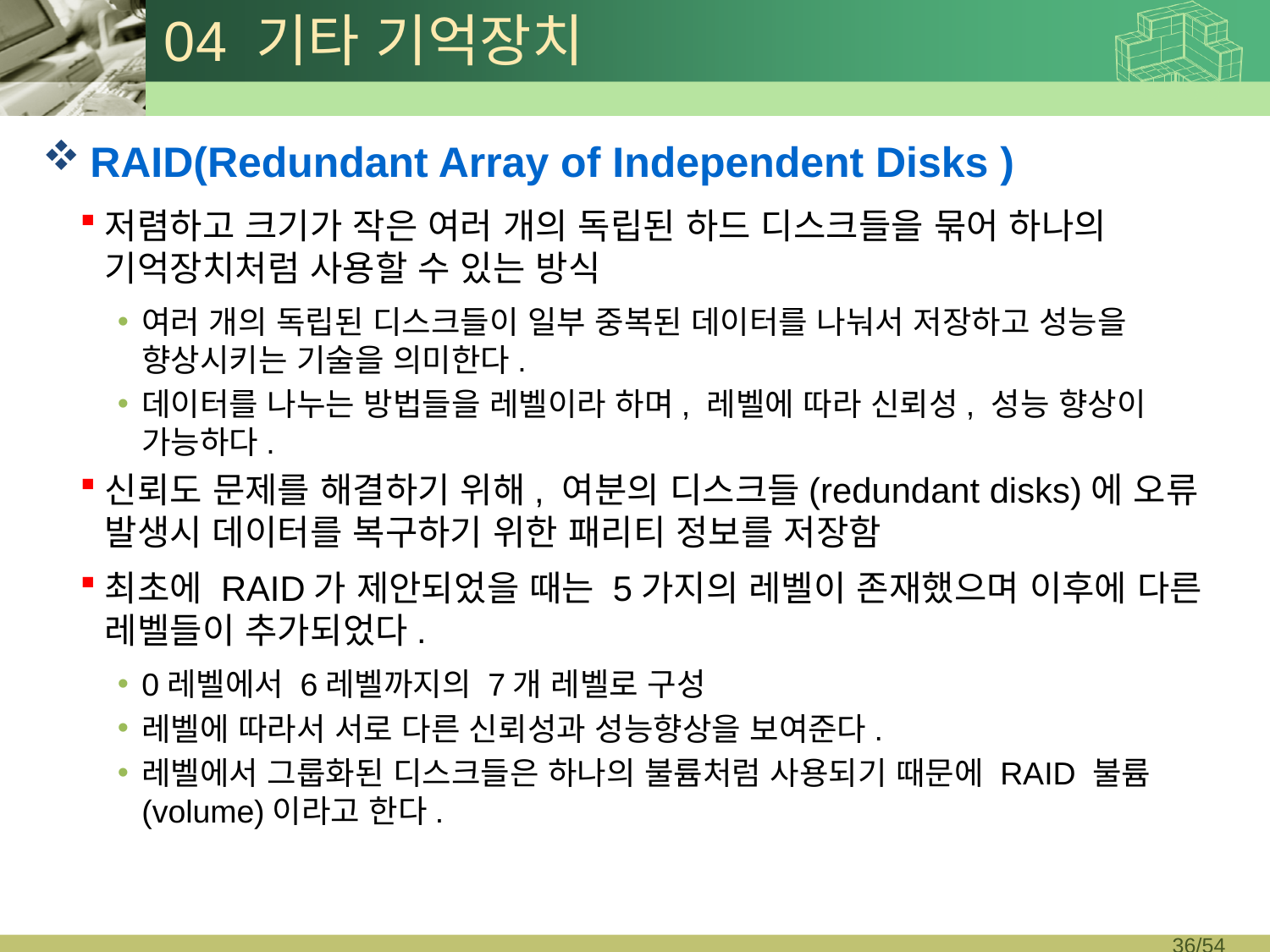

# 04 기타 기억장치
RAID(Redundant Array of Independent Disks )
저렴하고 크기가 작은 여러 개의 독립된 하드 디스크들을 묶어 하나의 기억장치처럼 사용할 수 있는 방식
여러 개의 독립된 디스크들이 일부 중복된 데이터를 나눠서 저장하고 성능을 향상시키는 기술을 의미한다.
데이터를 나누는 방법들을 레벨이라 하며, 레벨에 따라 신뢰성, 성능 향상이 가능하다.
신뢰도 문제를 해결하기 위해, 여분의 디스크들(redundant disks)에 오류 발생시 데이터를 복구하기 위한 패리티 정보를 저장함
최초에 RAID가 제안되었을 때는 5가지의 레벨이 존재했으며 이후에 다른 레벨들이 추가되었다.
0레벨에서 6레벨까지의 7개 레벨로 구성
레벨에 따라서 서로 다른 신뢰성과 성능향상을 보여준다.
레벨에서 그룹화된 디스크들은 하나의 불륨처럼 사용되기 때문에 RAID 불륨(volume)이라고 한다.